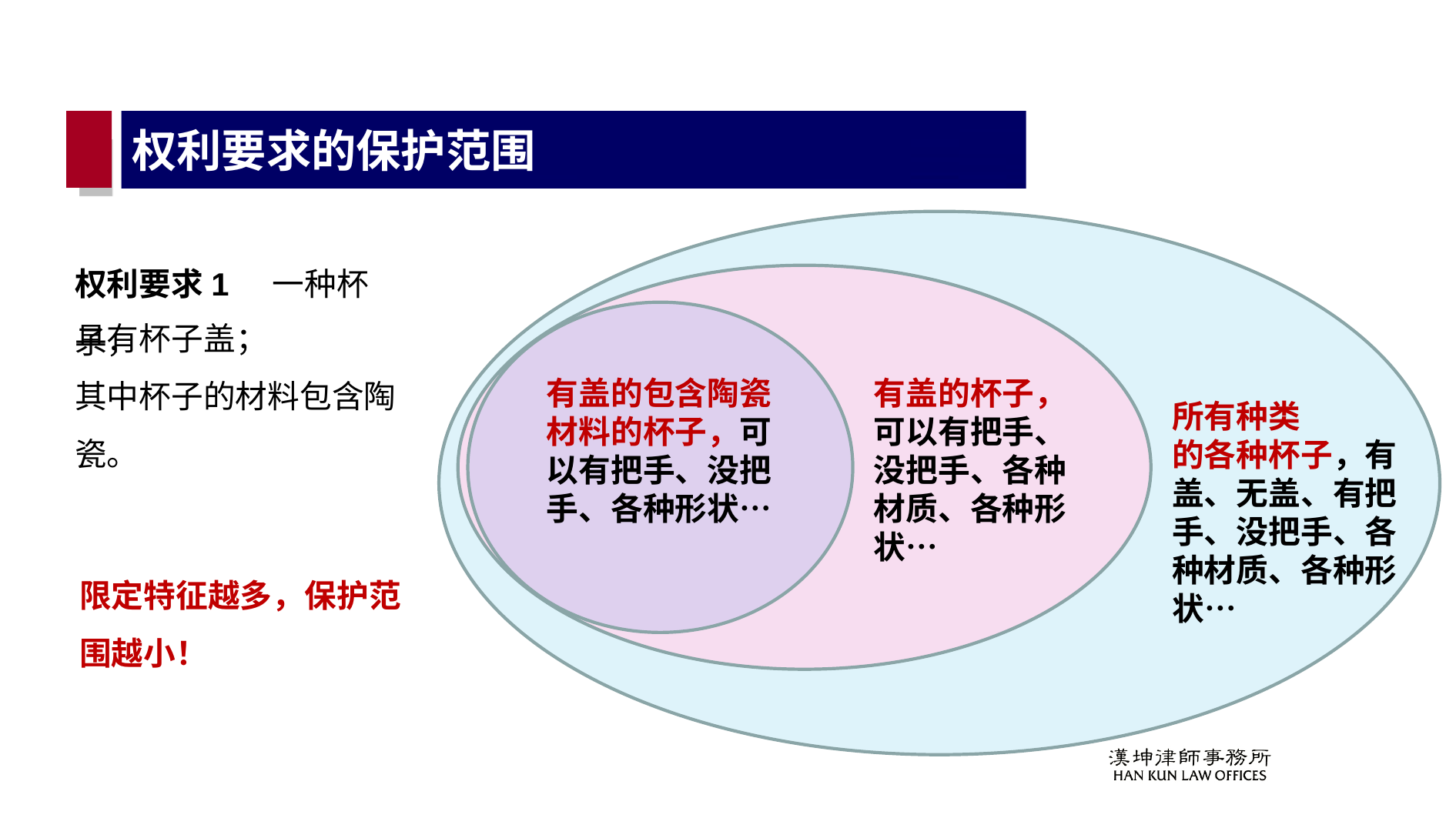

# 权利要求的保护范围

权利要求1    一种杯子，

具有杯子盖；

其中杯子的材料包含陶瓷。
有盖的包含陶瓷材料的杯子，可以有把手、没把手、各种形状…
有盖的杯子，可以有把手、没把手、各种材质、各种形状…
所有种类
的各种杯子，有盖、无盖、有把手、没把手、各种材质、各种形状…
限定特征越多，保护范围越小！